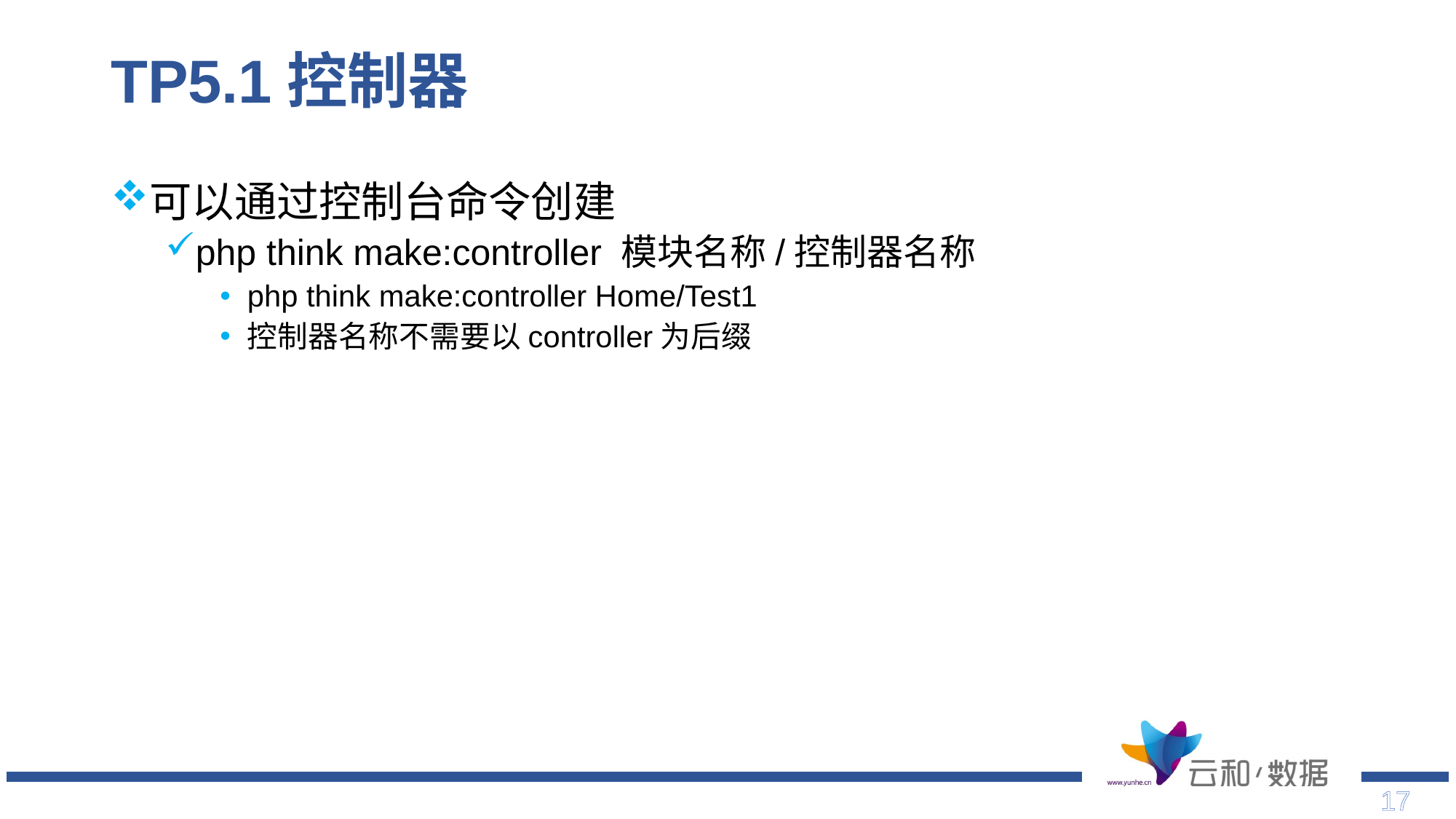

# TP5.1控制器
可以通过控制台命令创建
php think make:controller 模块名称/控制器名称
php think make:controller Home/Test1
控制器名称不需要以controller为后缀